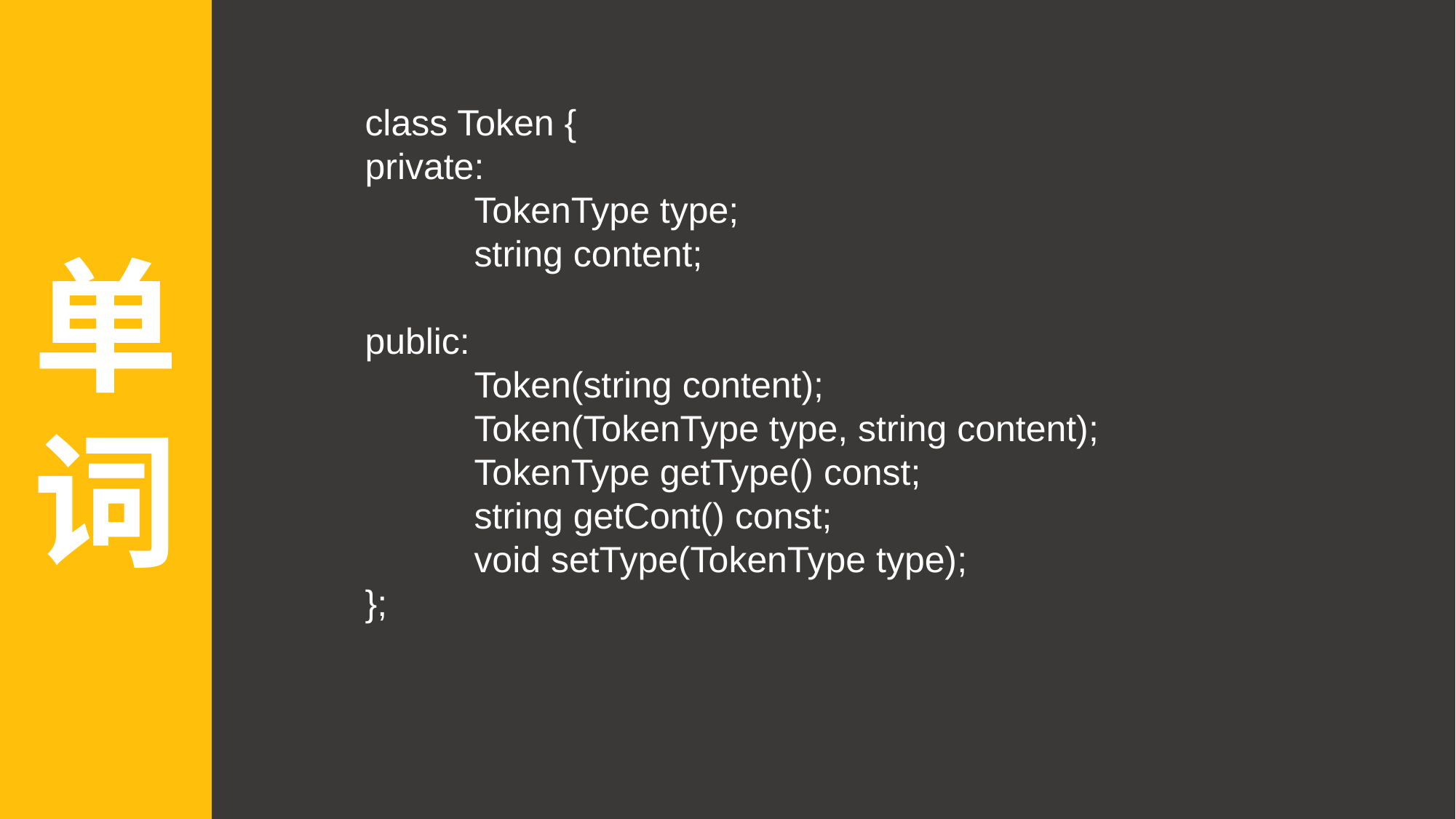

单词
class Token {
private:
	TokenType type;
	string content;

public:
	Token(string content);
	Token(TokenType type, string content);
	TokenType getType() const;
	string getCont() const;
	void setType(TokenType type);
};